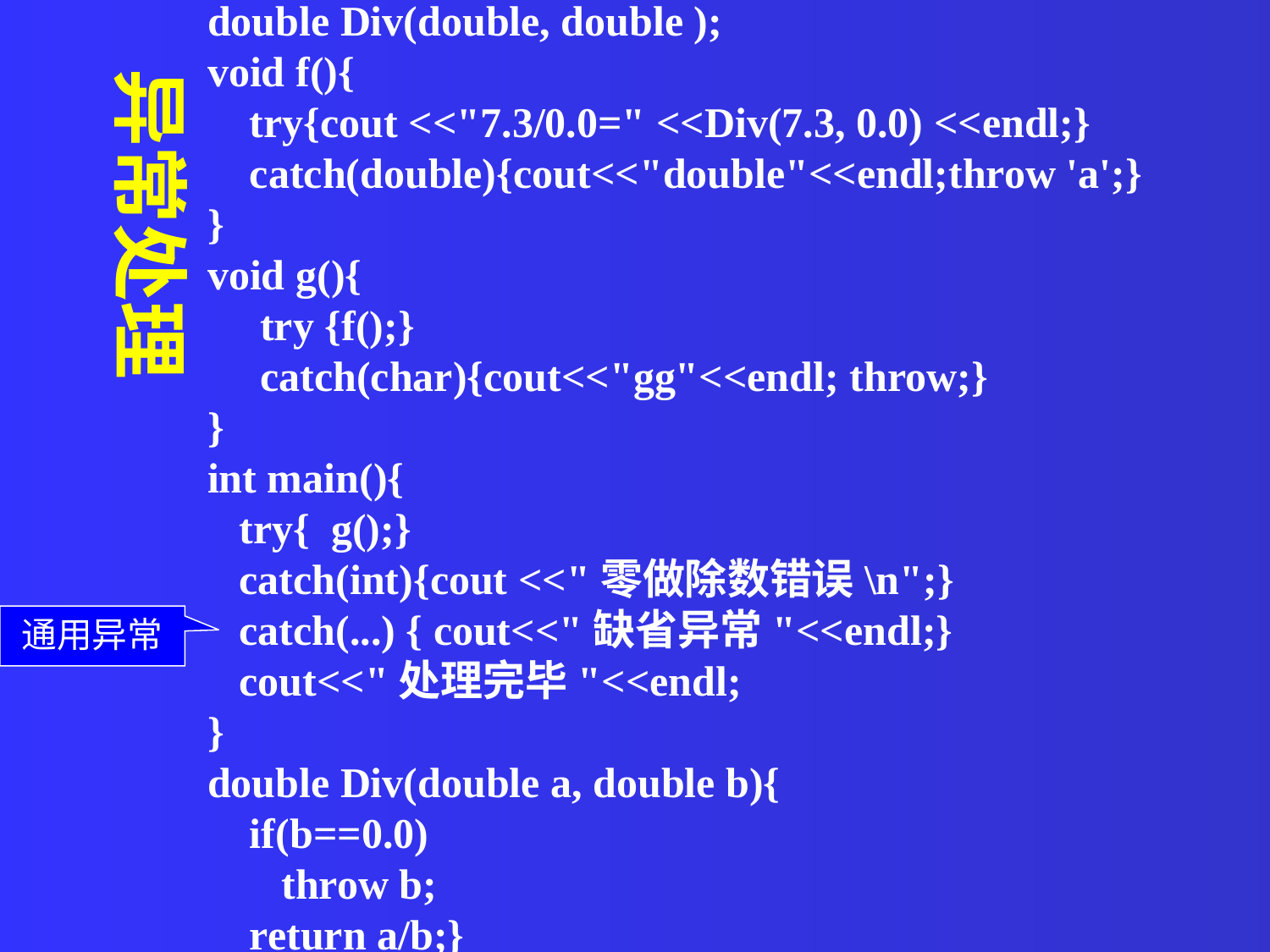

double Div(double, double );
void f(){
    try{cout <<"7.3/0.0=" <<Div(7.3, 0.0) <<endl;}
    catch(double){cout<<"double"<<endl;throw 'a';}
}
void g(){
     try {f();}
     catch(char){cout<<"gg"<<endl; throw;}
}
int main(){
   try{  g();}
   catch(int){cout <<"零做除数错误\n";}
   catch(...) { cout<<"缺省异常"<<endl;}
   cout<<"处理完毕"<<endl;
}
double Div(double a, double b){
    if(b==0.0)
       throw b;
    return a/b;}
异常处理
通用异常